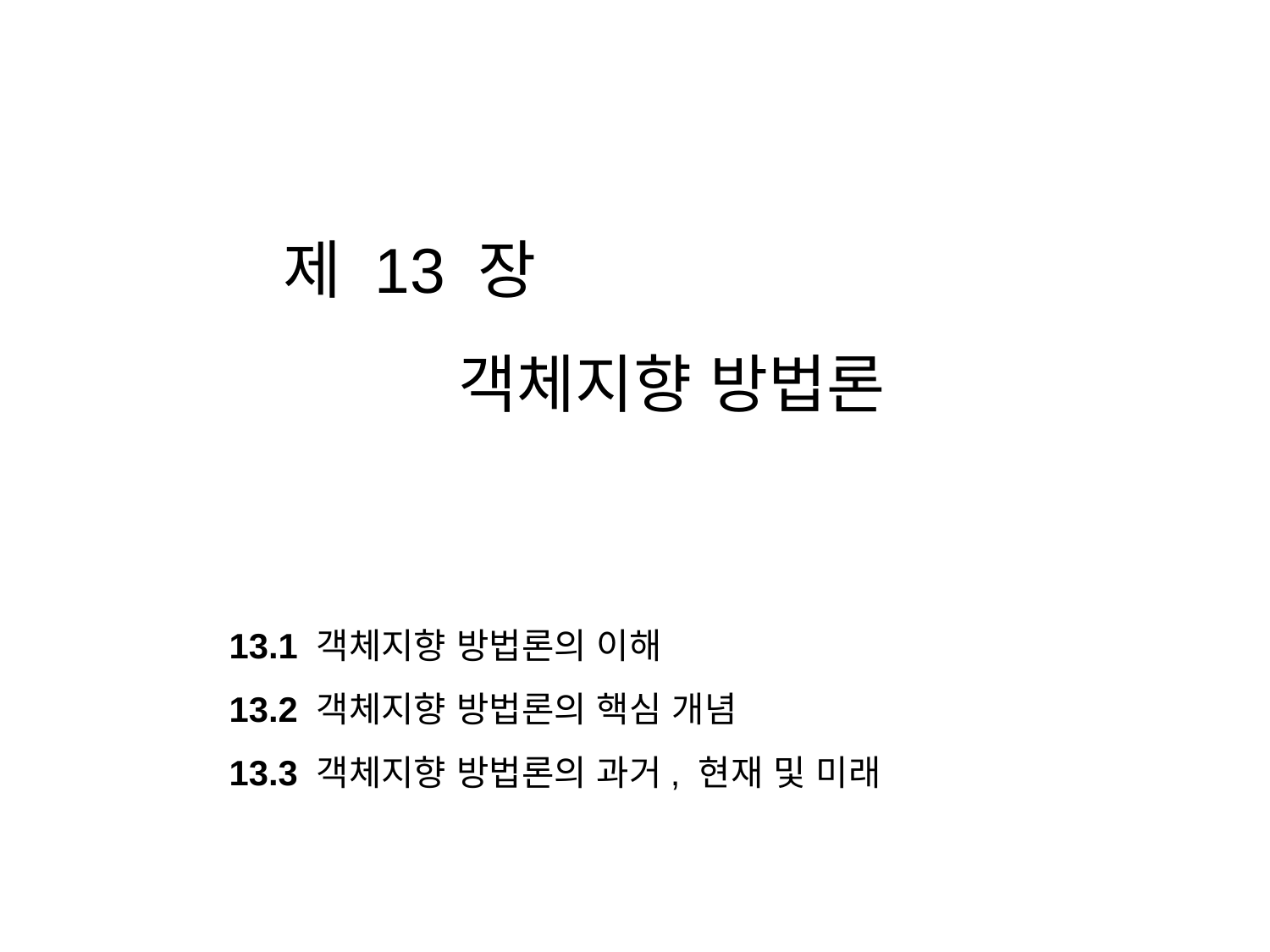

13.1 객체지향 방법론의 이해
13.2 객체지향 방법론의 핵심 개념
13.3 객체지향 방법론의 과거, 현재 및 미래
Chapter 13
객체지향 방법론